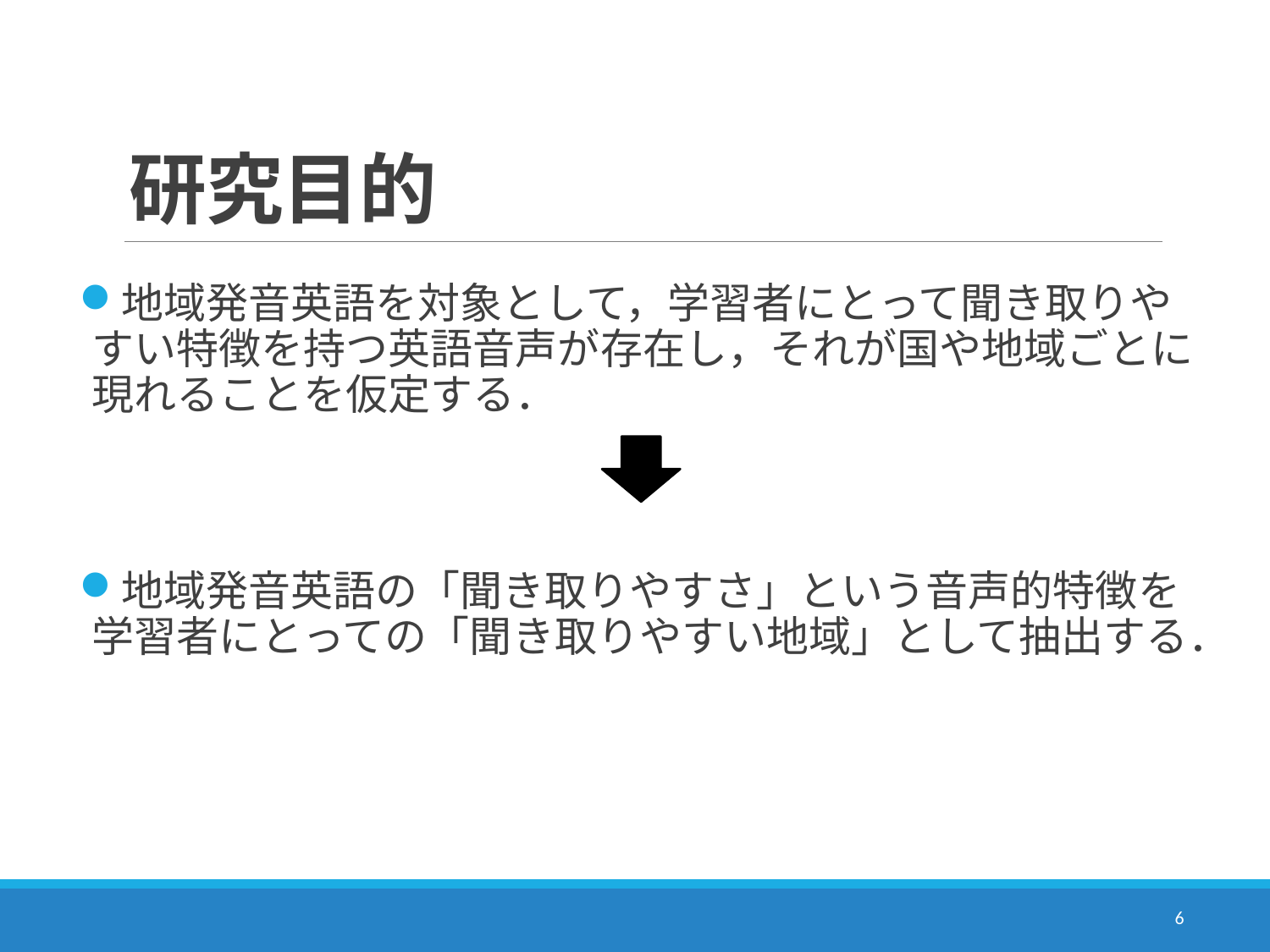

# 研究目的
地域発音英語を対象として，学習者にとって聞き取りやすい特徴を持つ英語音声が存在し，それが国や地域ごとに現れることを仮定する．

地域発音英語の「聞き取りやすさ」という音声的特徴を学習者にとっての「聞き取りやすい地域」として抽出する．

6